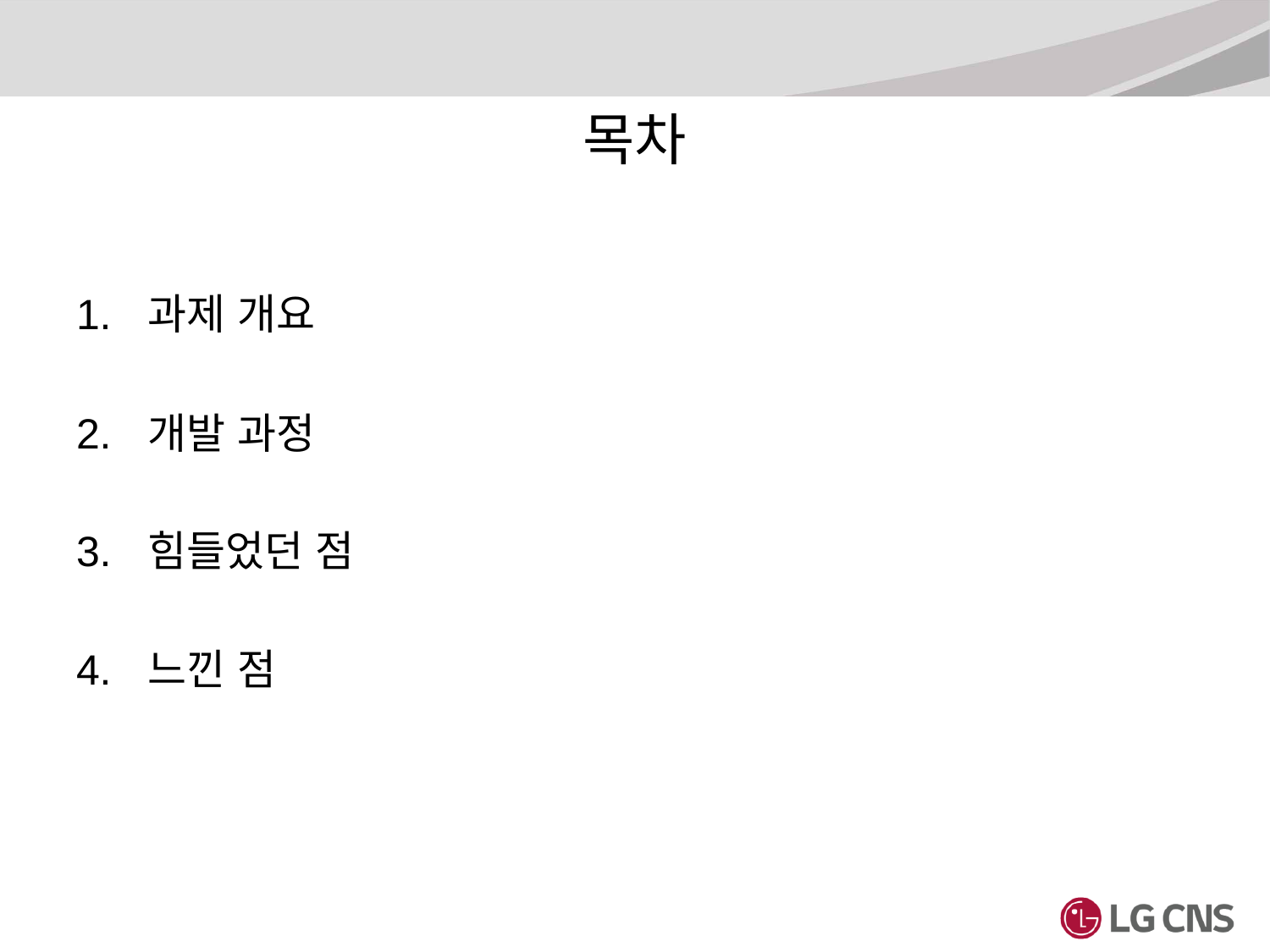

# 목차

과제 개요

개발 과정

힘들었던 점

느낀 점